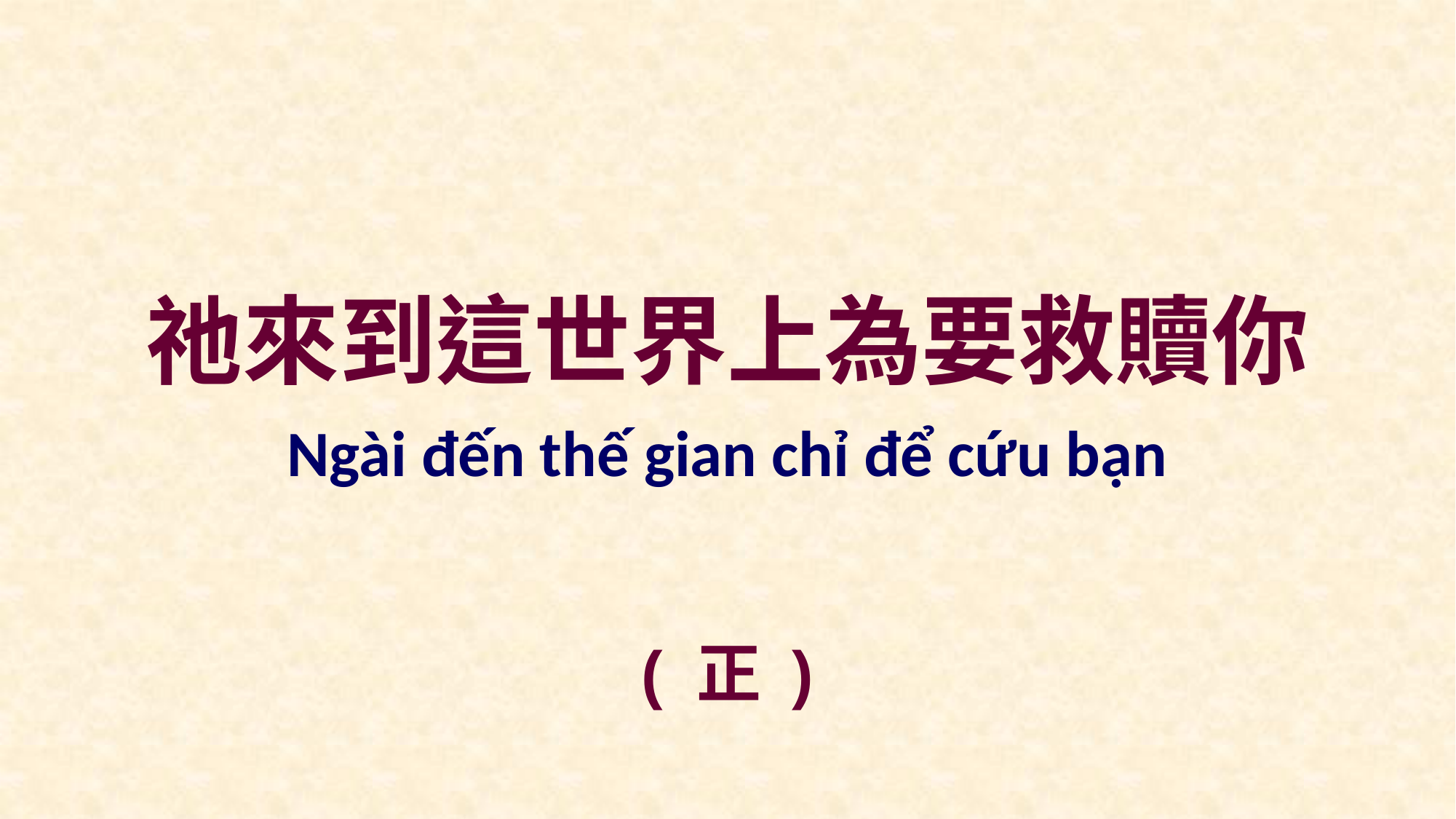

祂來到這世界上為要救贖你
Ngài đến thế gian chỉ để cứu bạn
( 正 )